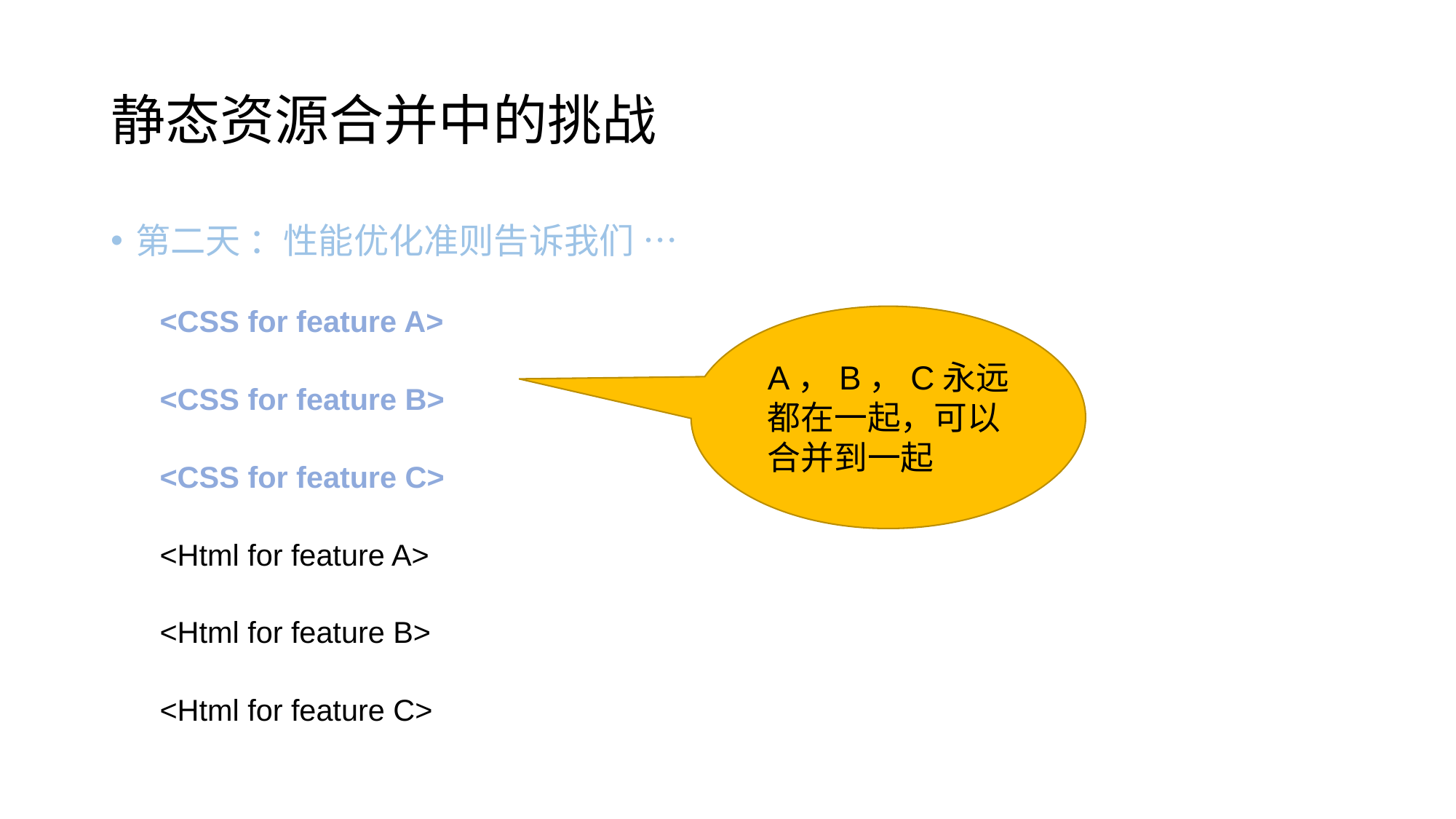

# 静态资源合并中的挑战
第二天 ：性能优化准则告诉我们 …

<CSS for feature A>

<CSS for feature B>

<CSS for feature C>

<Html for feature A>

<Html for feature B>

<Html for feature C>

A，B，C永远都在一起，可以合并到一起